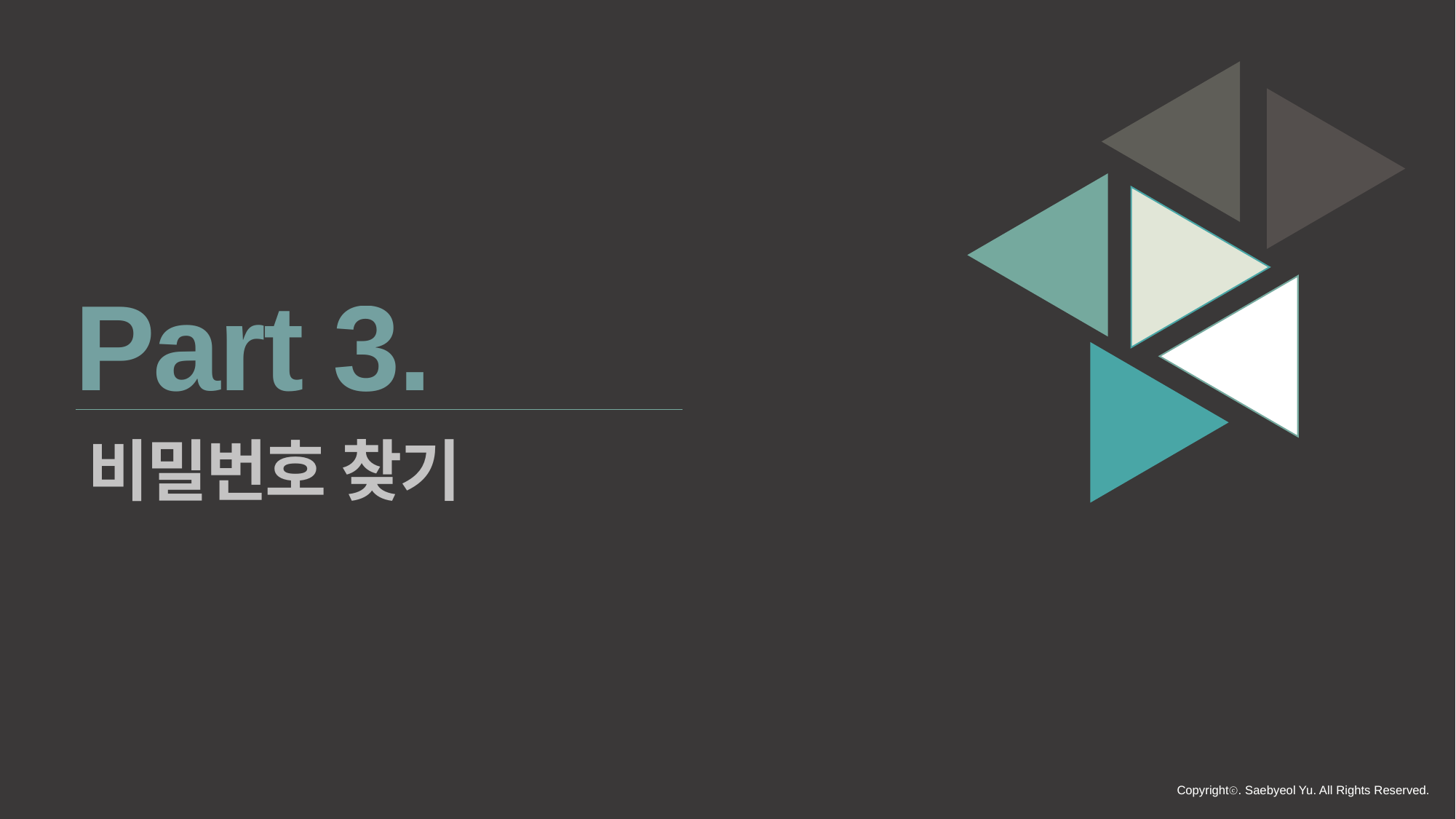

Part 3.
비밀번호 찾기
Copyrightⓒ. Saebyeol Yu. All Rights Reserved.